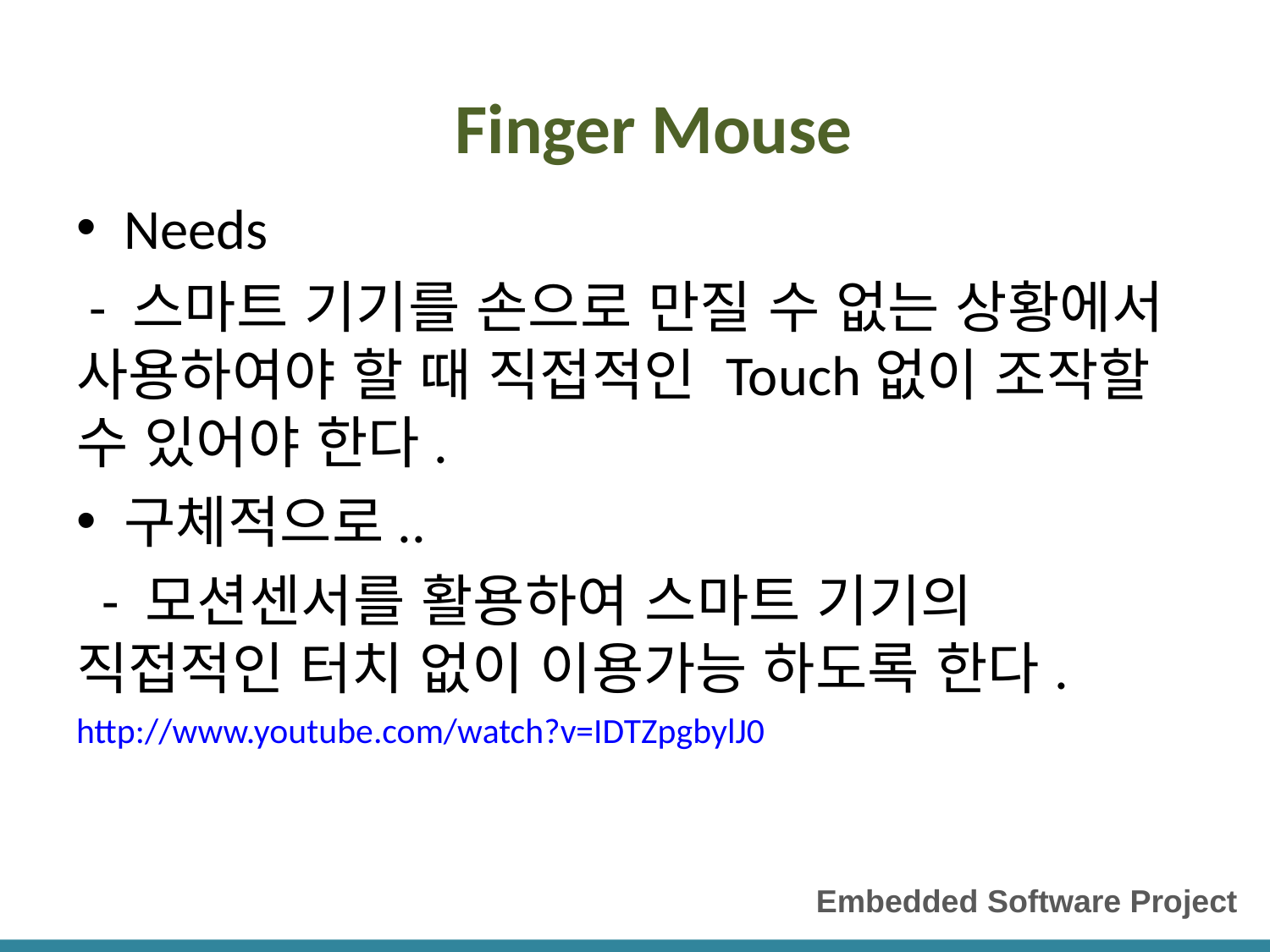

Finger Mouse
Needs
 - 스마트 기기를 손으로 만질 수 없는 상황에서 사용하여야 할 때 직접적인 Touch없이 조작할 수 있어야 한다.
구체적으로..
  - 모션센서를 활용하여 스마트 기기의 직접적인 터치 없이 이용가능 하도록 한다.
http://www.youtube.com/watch?v=IDTZpgbylJ0
          Embedded Software Project